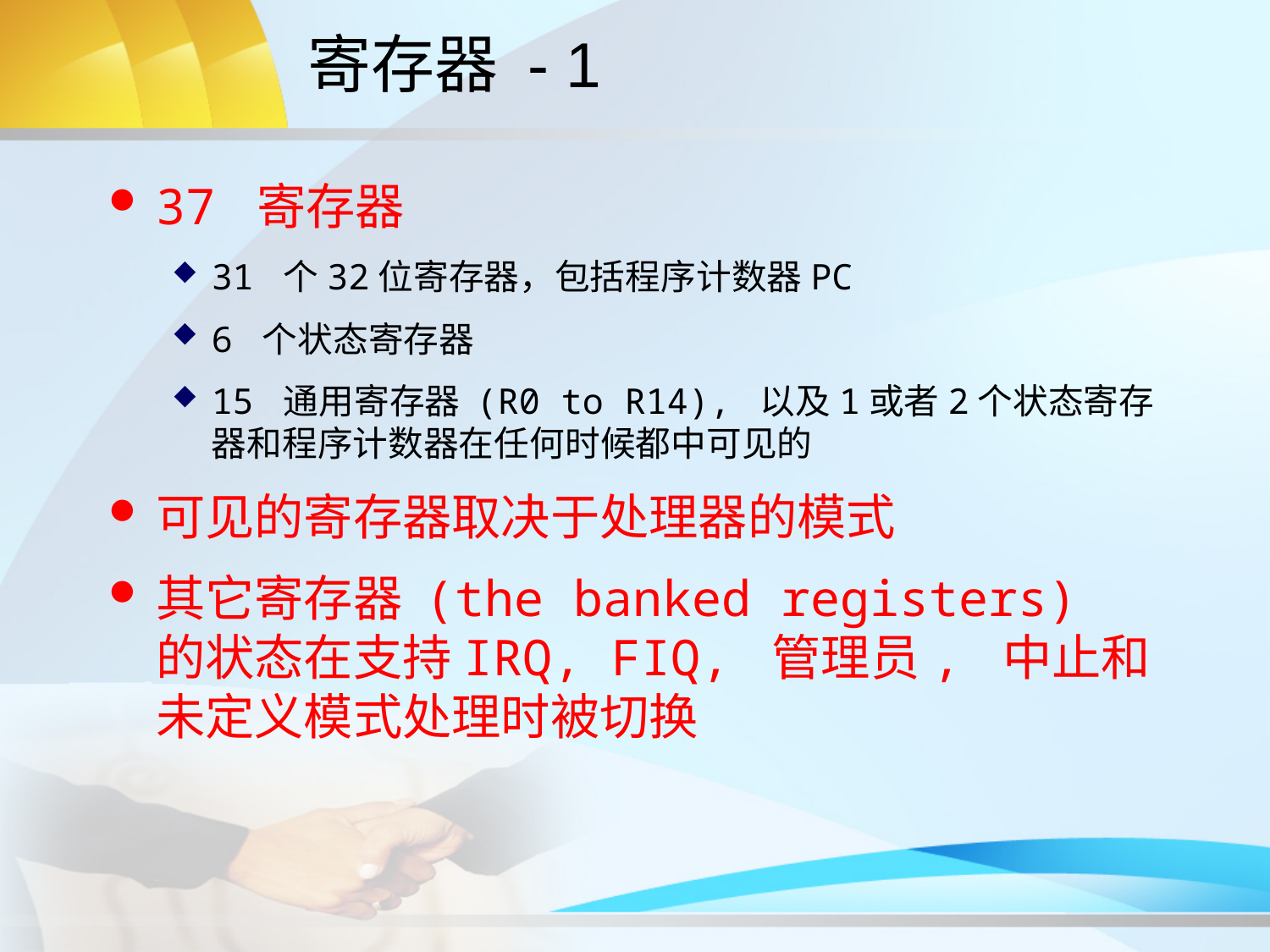

# 寄存器 - 1
37 寄存器
31 个32位寄存器，包括程序计数器PC
6 个状态寄存器
15 通用寄存器 (R0 to R14), 以及1或者2个状态寄存器和程序计数器在任何时候都中可见的
可见的寄存器取决于处理器的模式
其它寄存器 (the banked registers) 的状态在支持IRQ, FIQ, 管理员, 中止和未定义模式处理时被切换